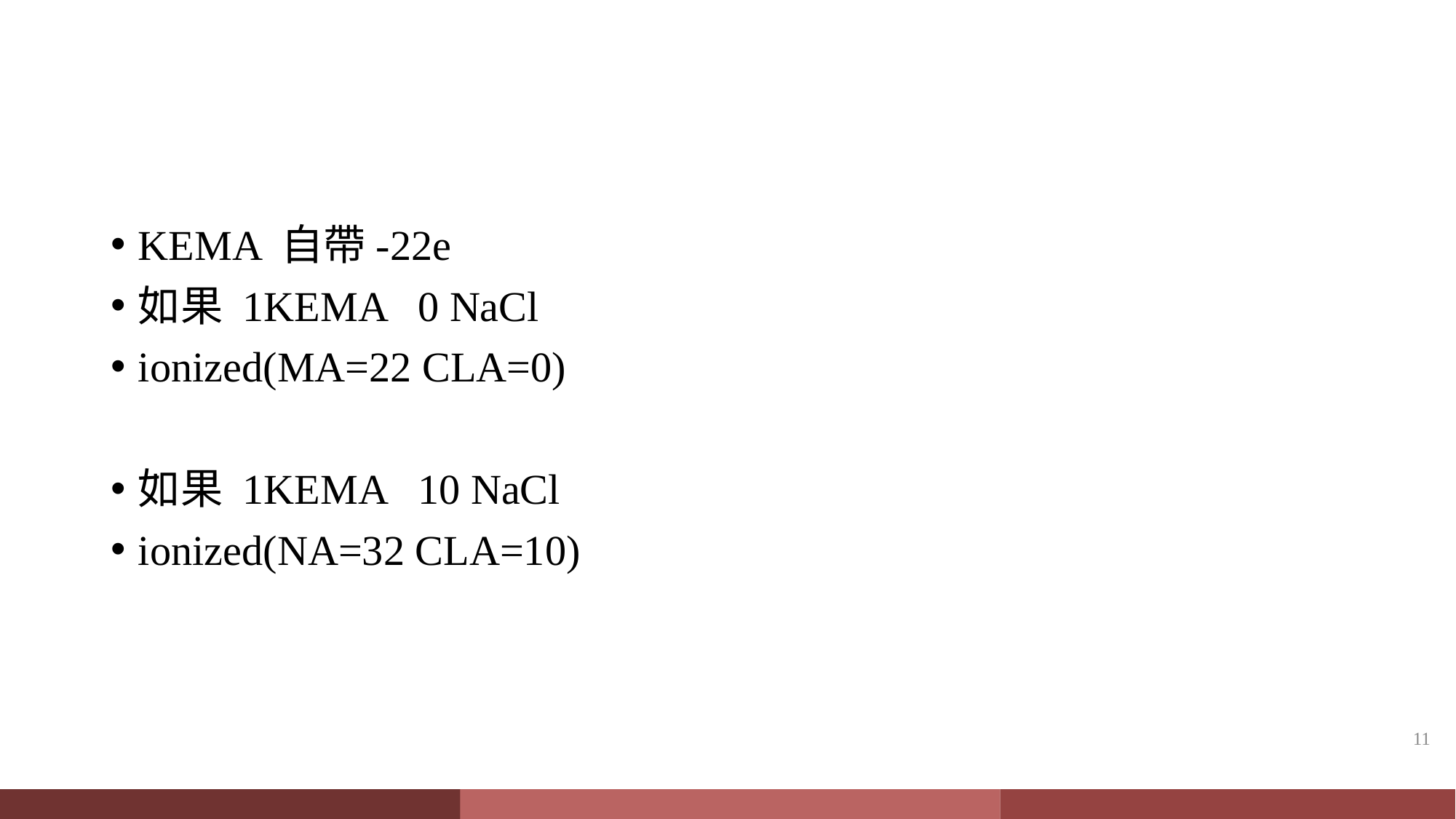

#
KEMA 自帶-22e
如果 1KEMA   0 NaCl
ionized(MA=22 CLA=0)

如果 1KEMA   10 NaCl
ionized(NA=32 CLA=10)

11